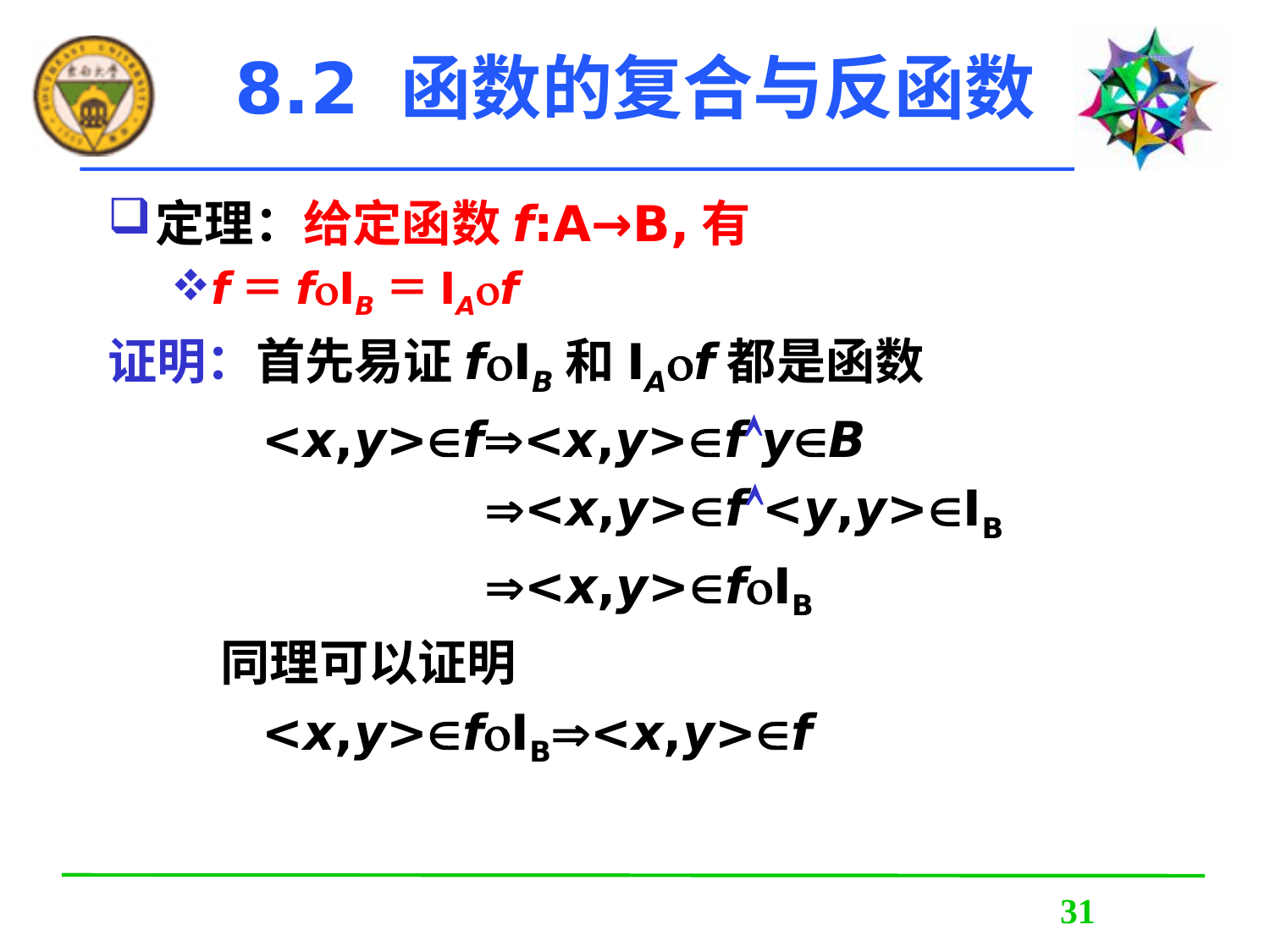

# 8.2 函数的复合与反函数
定理：给定函数f:A→B,有
f＝fοIB＝IAοf
证明：首先易证fοIB和IAοf都是函数
         <x,y>∈f⇒<x,y>∈f∧y∈B
                      ⇒<x,y>∈f∧<y,y>∈IB
                      ⇒<x,y>∈fοIB
         同理可以证明
         <x,y>∈fοIB⇒<x,y>∈f